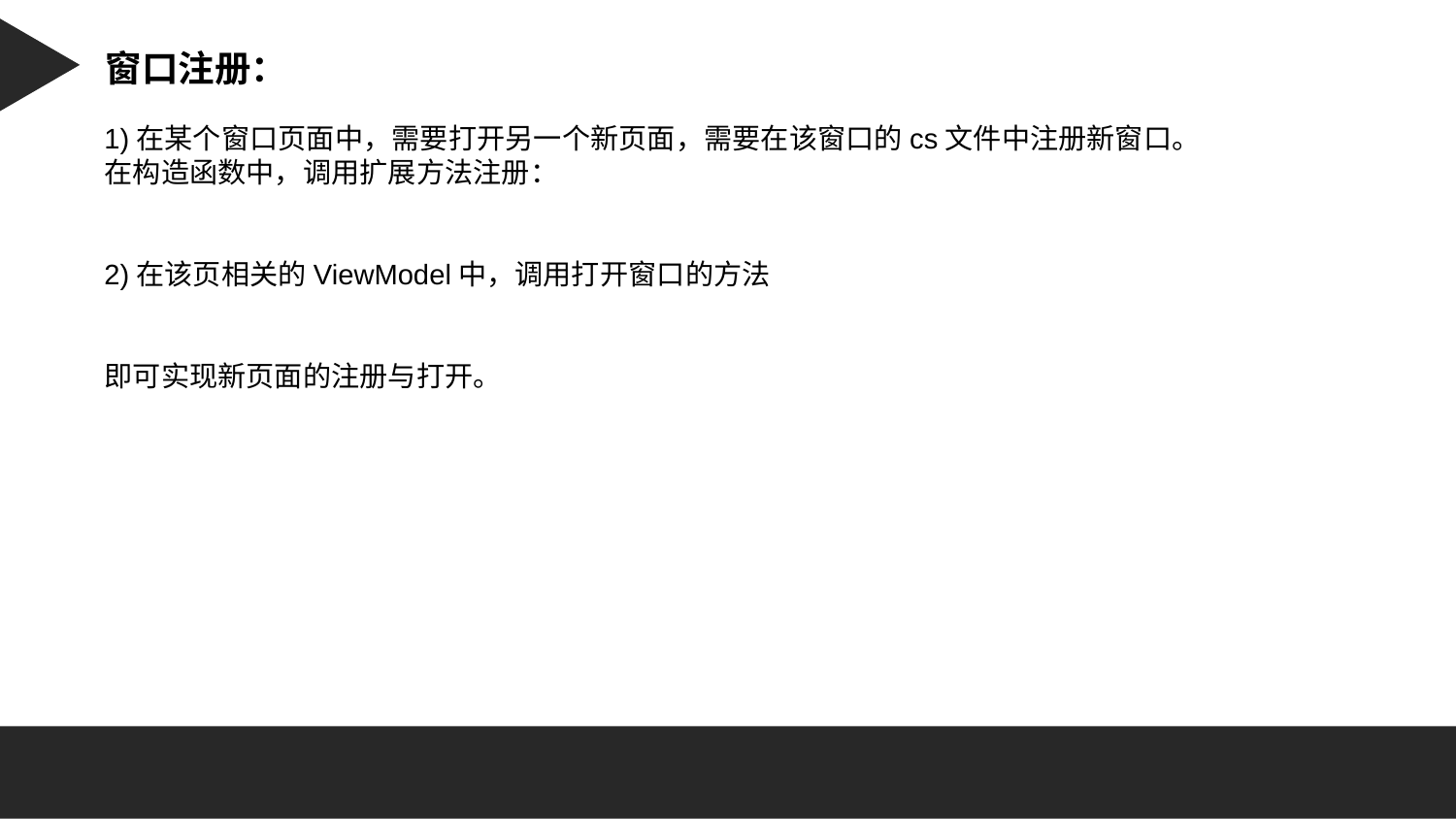

Character 字符串：

窗口注册：
1)在某个窗口页面中，需要打开另一个新页面，需要在该窗口的cs文件中注册新窗口。
在构造函数中，调用扩展方法注册：

2)在该页相关的ViewModel中，调用打开窗口的方法

即可实现新页面的注册与打开。